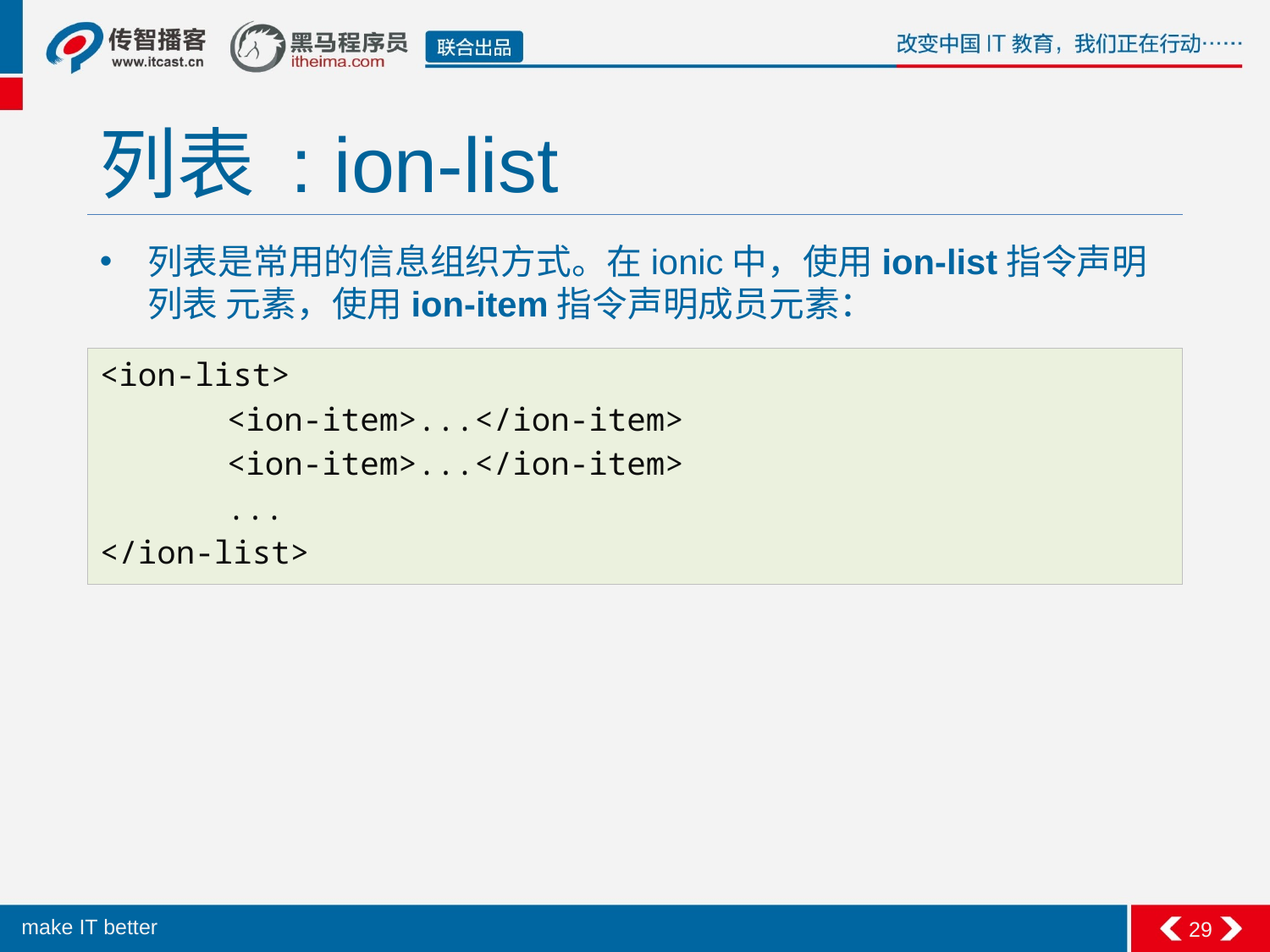

# 列表 : ion-list
列表是常用的信息组织方式。在ionic中，使用ion-list指令声明列表 元素，使用ion-item指令声明成员元素：
<ion-list>
	<ion-item>...</ion-item>
	<ion-item>...</ion-item>
	...
</ion-list>
29

make IT better